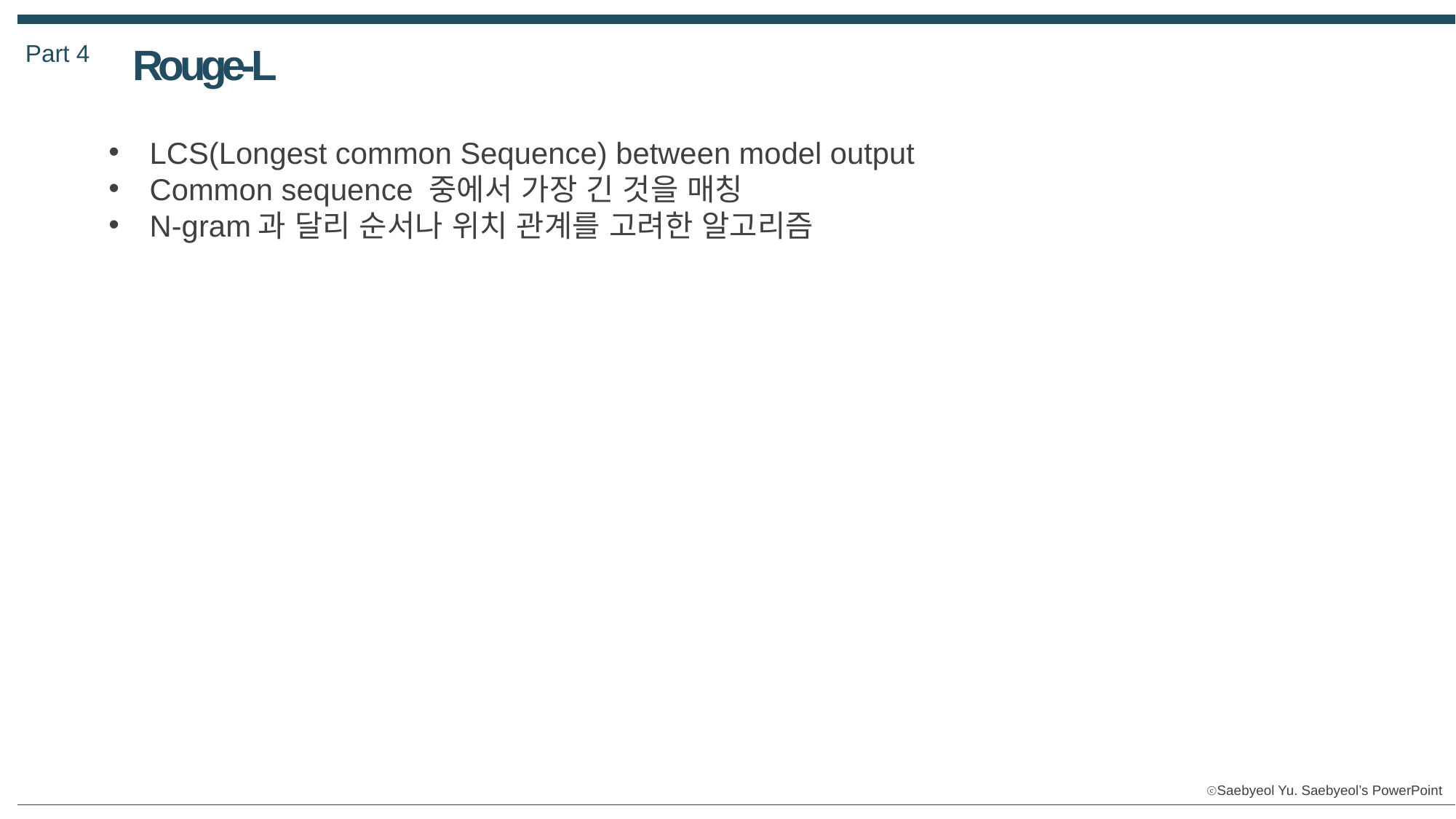

Part 4
Rouge-L
LCS(Longest common Sequence) between model output
Common sequence 중에서 가장 긴 것을 매칭
N-gram과 달리 순서나 위치 관계를 고려한 알고리즘